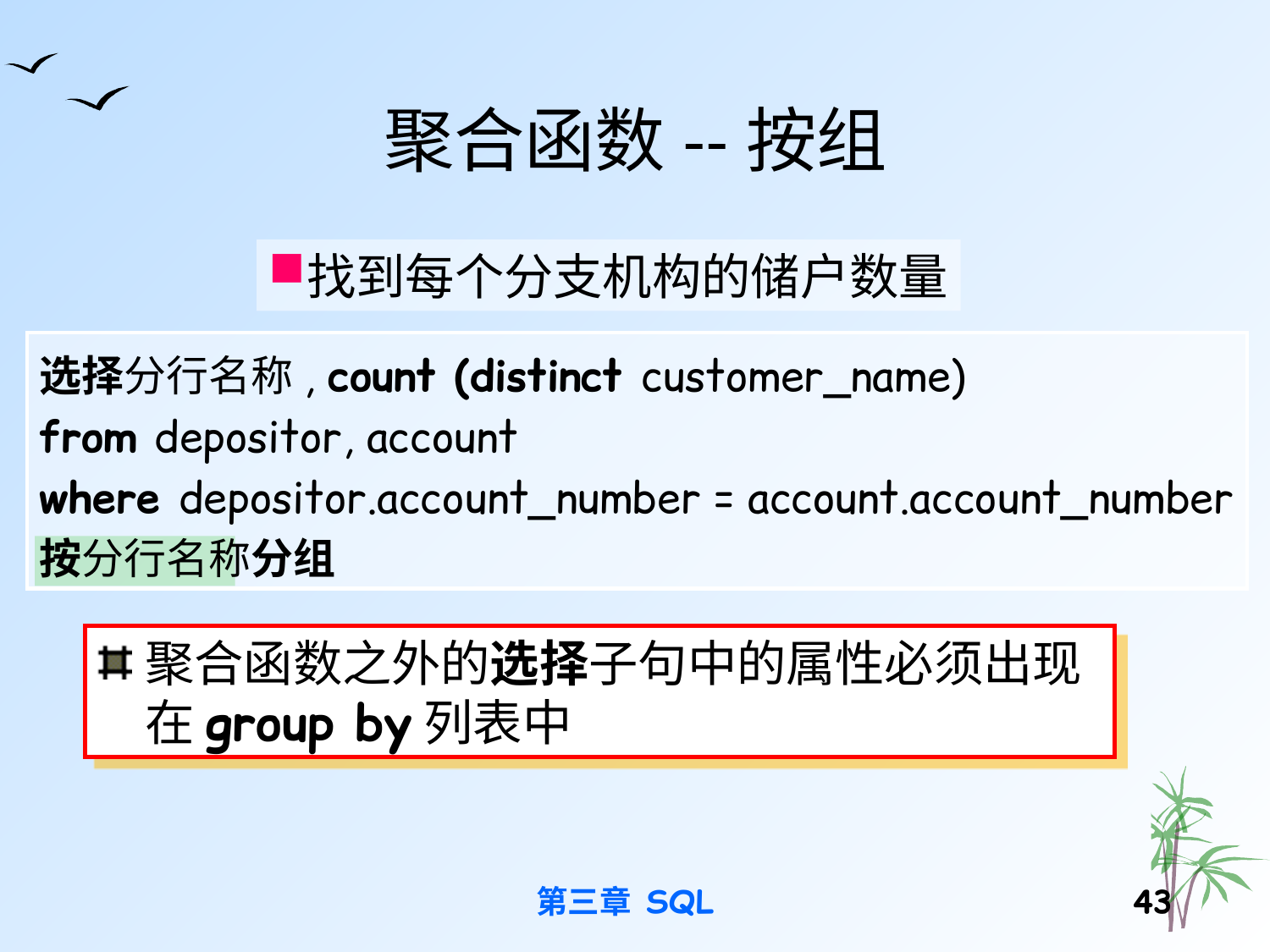

# 聚合函数--按组
找到每个分支机构的储户数量
选择分行名称, count (distinct customer_name)
from depositor, account
where depositor.account_number = account.account_number
按分行名称分组

聚合函数之外的选择子句中的属性必须出现在group by列表中
第三章 SQL
43